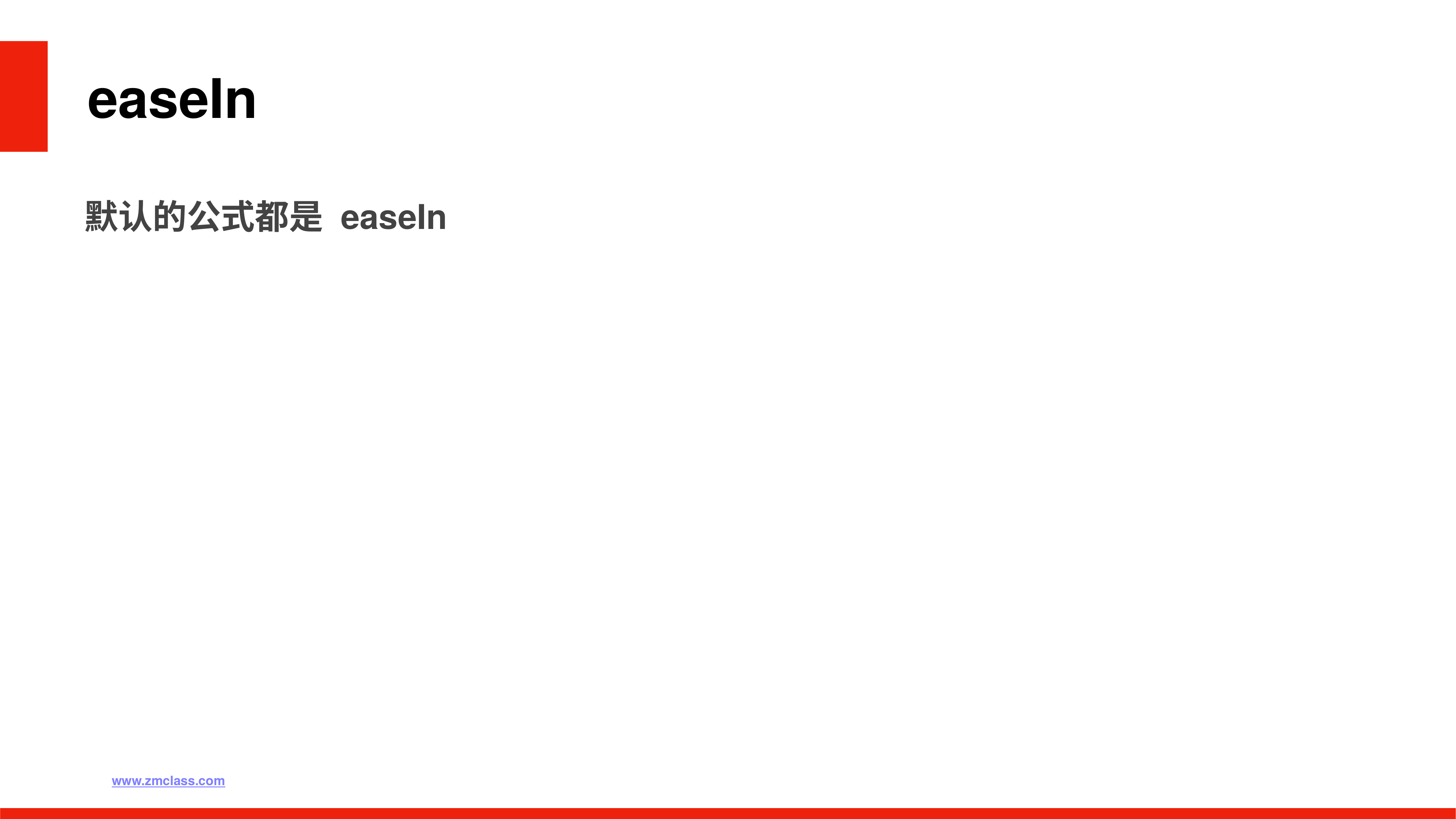

easeIn
默认的公式都是 easeIn
追梦课堂   临汾首家专业的web前端培训机构                                                          www.zmclass.com
11